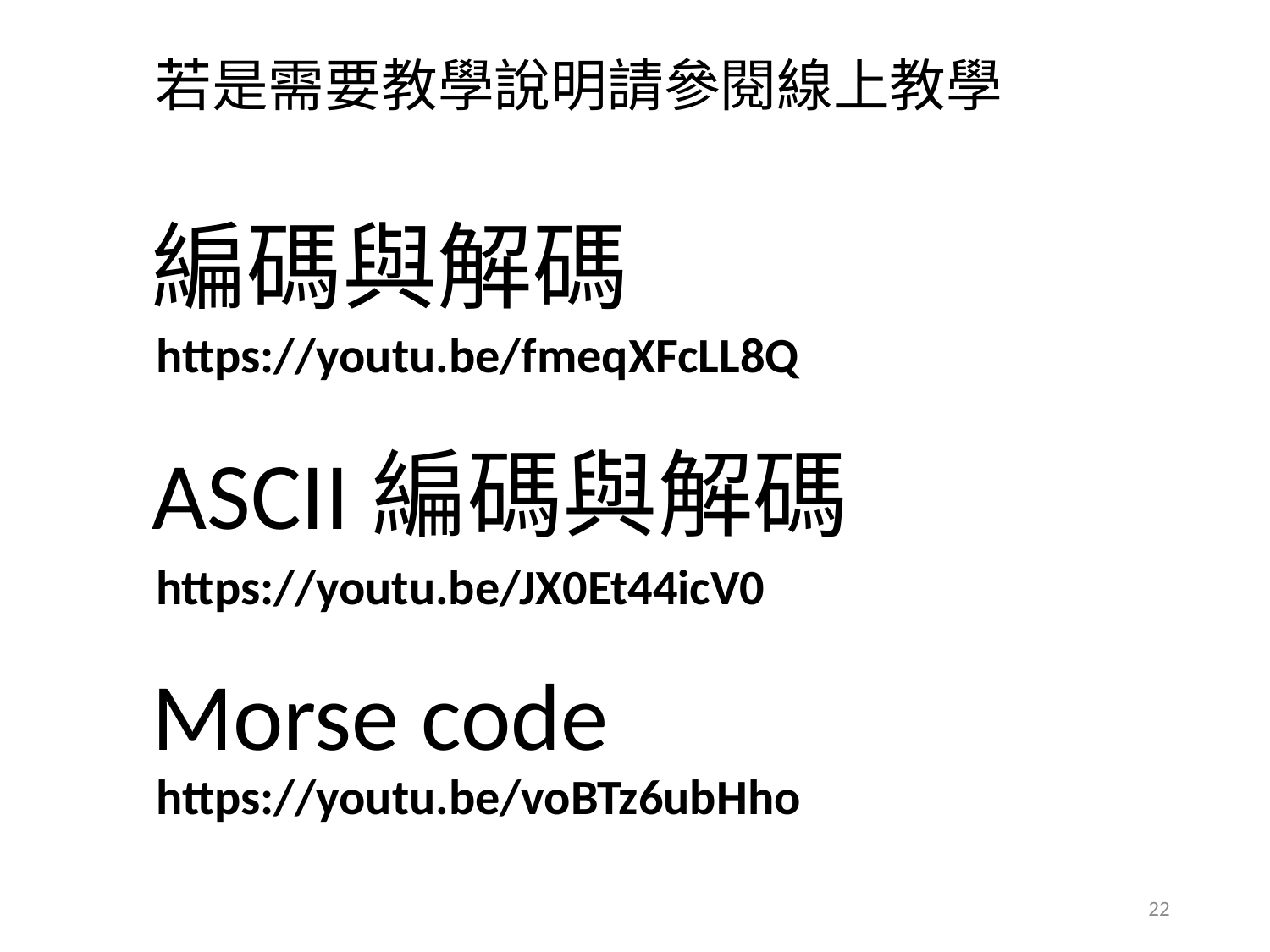

若是需要教學說明請參閱線上教學
編碼與解碼
https://youtu.be/fmeqXFcLL8Q
ASCII編碼與解碼
https://youtu.be/JX0Et44icV0
Morse code
https://youtu.be/voBTz6ubHho
22